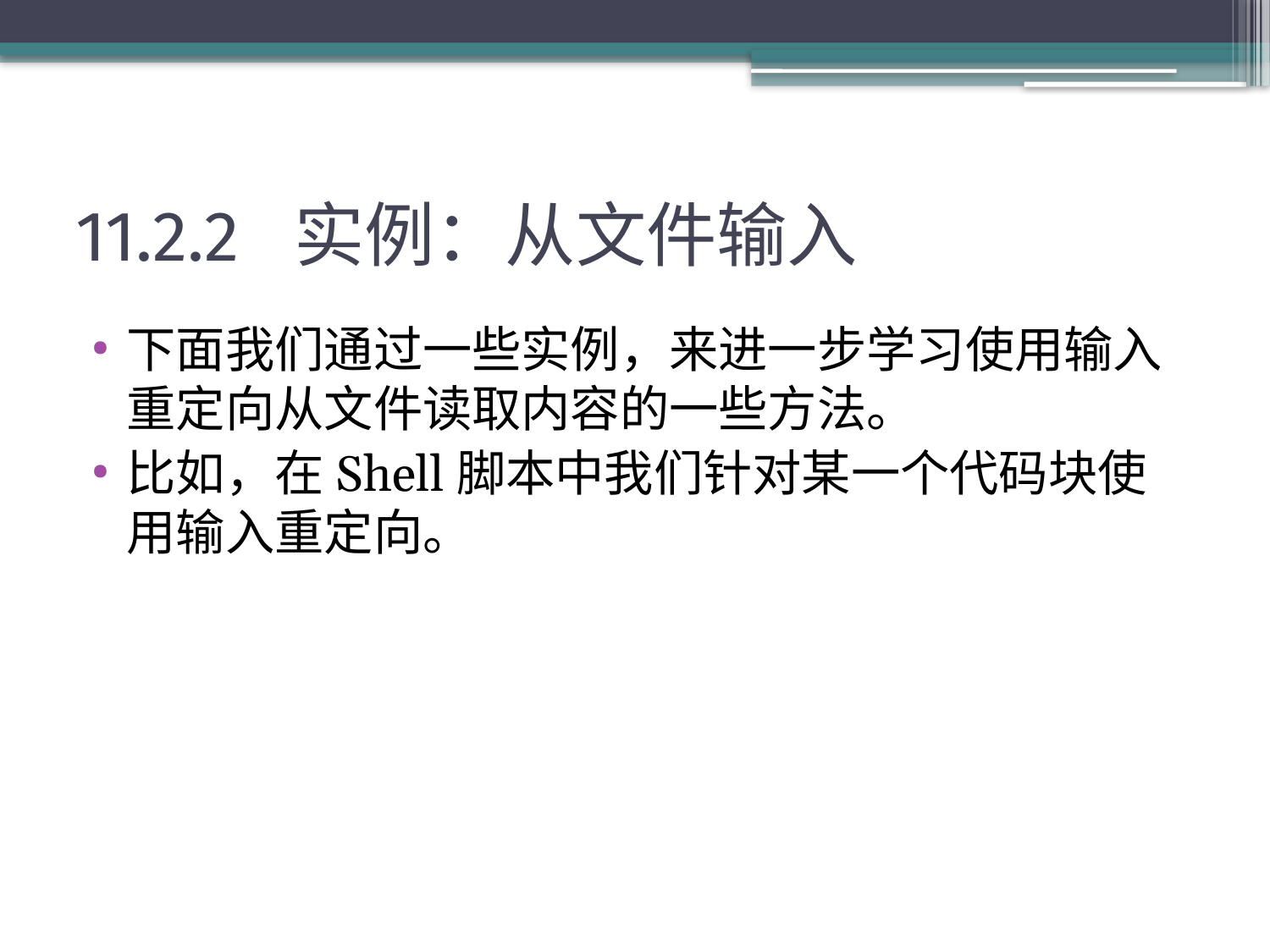

# 11.2.2  实例：从文件输入
下面我们通过一些实例，来进一步学习使用输入重定向从文件读取内容的一些方法。
比如，在Shell脚本中我们针对某一个代码块使用输入重定向。